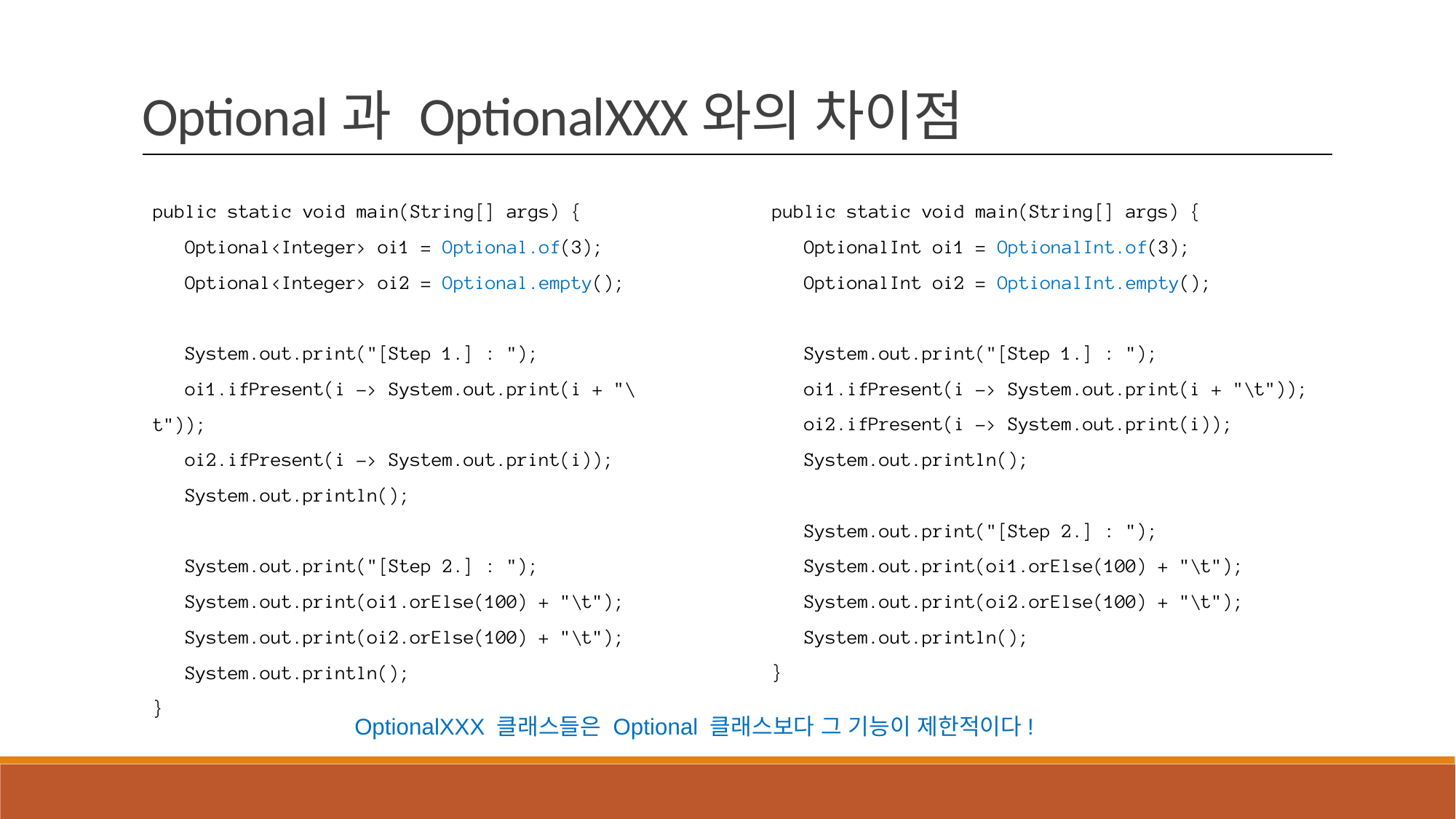

Optional과 OptionalXXX와의 차이점
public static void main(String[] args) {
   Optional<Integer> oi1 = Optional.of(3);
   Optional<Integer> oi2 = Optional.empty();

   System.out.print("[Step 1.] : ");
   oi1.ifPresent(i -> System.out.print(i + "\t"));
   oi2.ifPresent(i -> System.out.print(i));
   System.out.println();

   System.out.print("[Step 2.] : ");
   System.out.print(oi1.orElse(100) + "\t");
   System.out.print(oi2.orElse(100) + "\t");
   System.out.println();
}
public static void main(String[] args) {
   OptionalInt oi1 = OptionalInt.of(3);
   OptionalInt oi2 = OptionalInt.empty();

   System.out.print("[Step 1.] : ");
   oi1.ifPresent(i -> System.out.print(i + "\t"));
   oi2.ifPresent(i -> System.out.print(i));
   System.out.println();

   System.out.print("[Step 2.] : ");
   System.out.print(oi1.orElse(100) + "\t");
   System.out.print(oi2.orElse(100) + "\t");
   System.out.println();
}
OptionalXXX 클래스들은 Optional 클래스보다 그 기능이 제한적이다!